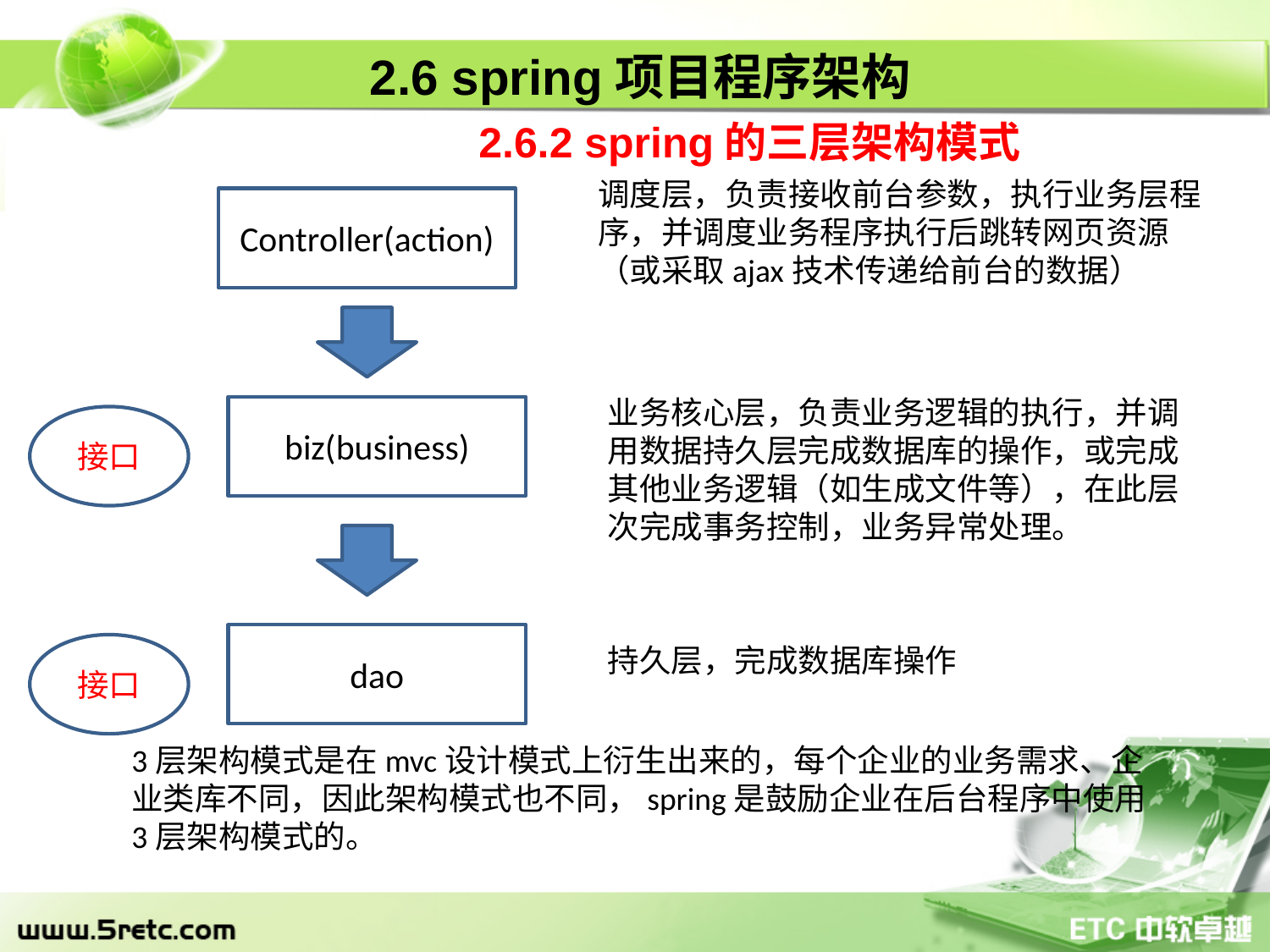

2.6 spring项目程序架构

2.6.2 spring的三层架构模式

调度层，负责接收前台参数，执行业务层程序，并调度业务程序执行后跳转网页资源（或采取ajax技术传递给前台的数据）

Controller(action)

业务核心层，负责业务逻辑的执行，并调用数据持久层完成数据库的操作，或完成其他业务逻辑（如生成文件等），在此层次完成事务控制，业务异常处理。
biz(business)
接口

dao
接口
持久层，完成数据库操作
3层架构模式是在mvc设计模式上衍生出来的，每个企业的业务需求、企业类库不同，因此架构模式也不同，spring是鼓励企业在后台程序中使用3层架构模式的。